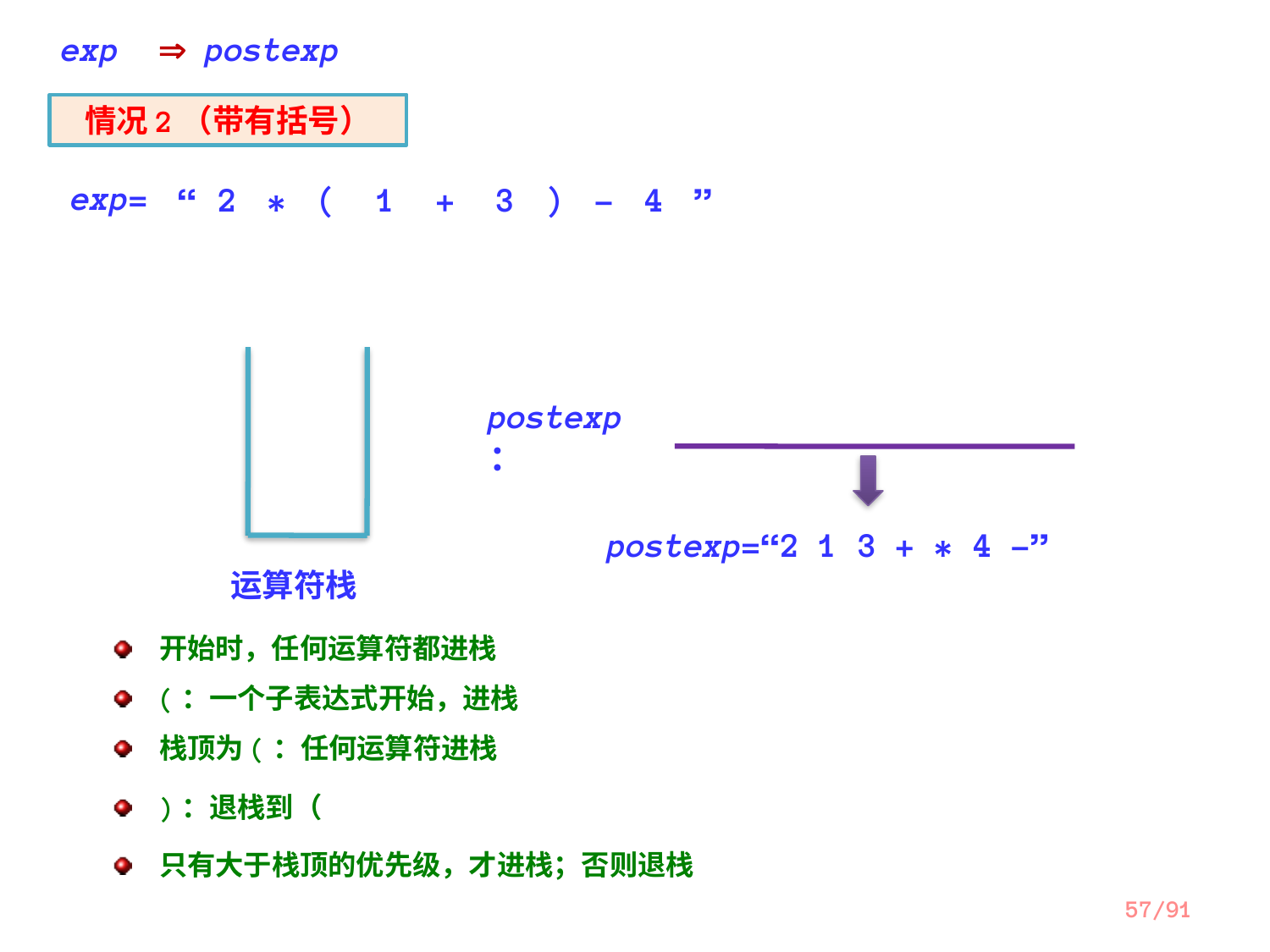

exp  ⇒ postexp
情况2（带有括号）
exp=
“
2
*
(
1
+
3
)
-
4
”
postexp：

postexp=“2 1 3 + * 4 -”
运算符栈
开始时，任何运算符都进栈
(：一个子表达式开始，进栈
栈顶为(：任何运算符进栈
)：退栈到（
只有大于栈顶的优先级，才进栈；否则退栈
57/91